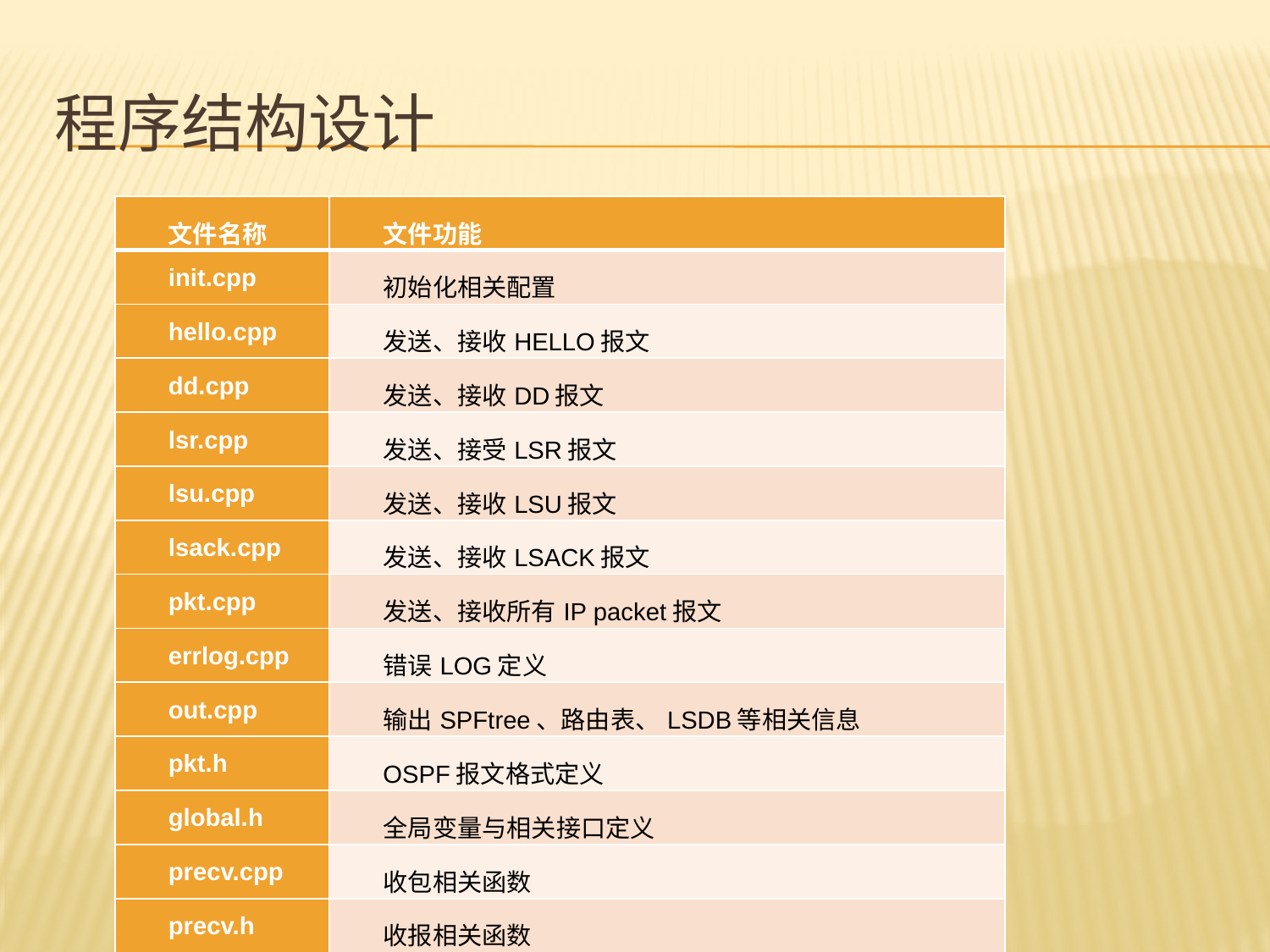

# 程序结构设计
| 文件名称 | 文件功能 |
| --- | --- |
| init.cpp | 初始化相关配置 |
| hello.cpp | 发送、接收HELLO报文 |
| dd.cpp | 发送、接收DD报文 |
| lsr.cpp | 发送、接受LSR报文 |
| lsu.cpp | 发送、接收LSU报文 |
| lsack.cpp | 发送、接收LSACK报文 |
| pkt.cpp | 发送、接收所有IP packet报文 |
| errlog.cpp | 错误LOG定义 |
| out.cpp | 输出SPFtree、路由表、LSDB等相关信息 |
| pkt.h | OSPF报文格式定义 |
| global.h | 全局变量与相关接口定义 |
| precv.cpp | 收包相关函数 |
| precv.h | 收报相关函数 |
| stdnet.cpp | 发包相关函数 |
| stdnet.h | 发包相关函数 |